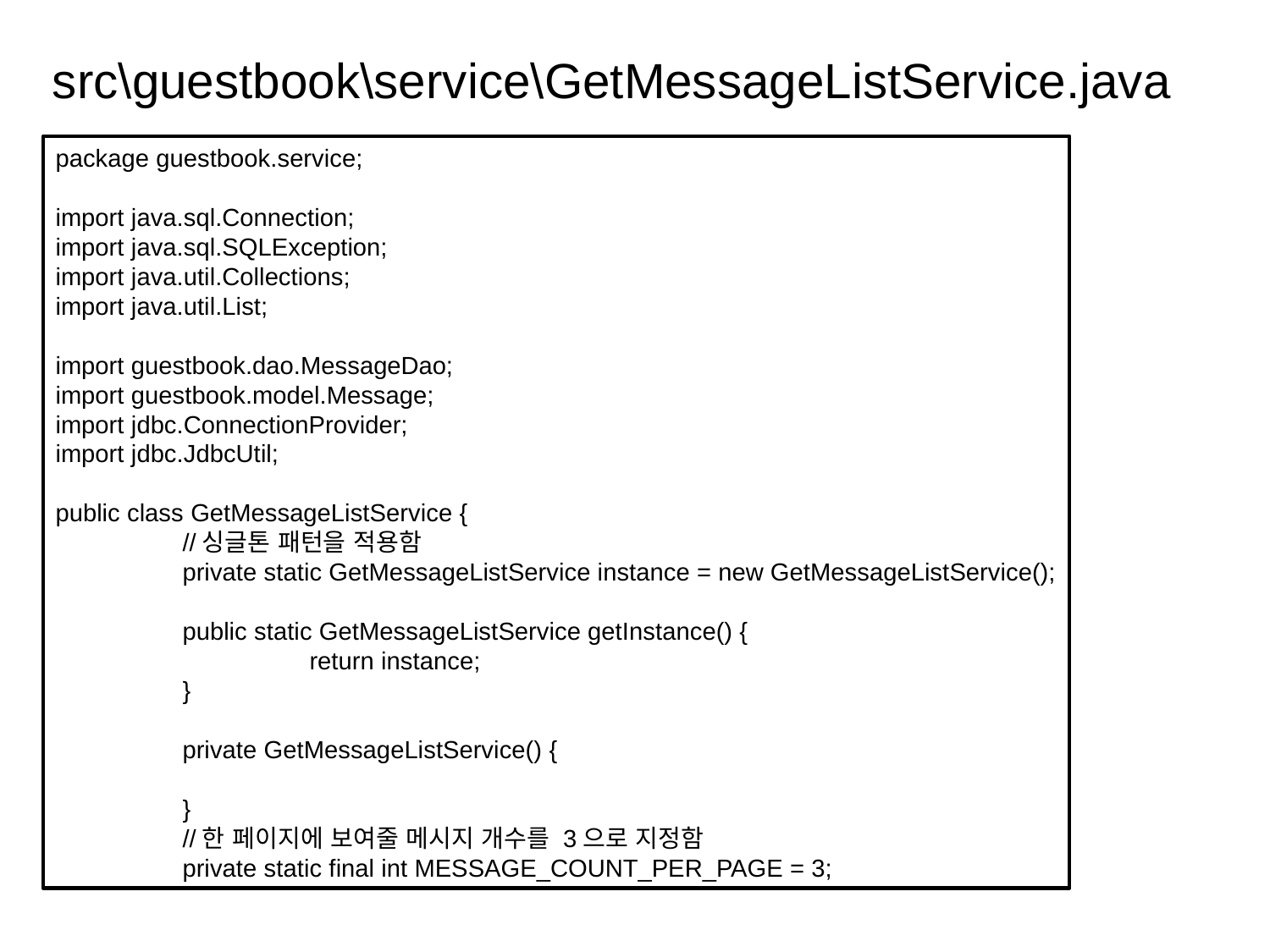

# src\guestbook\service\GetMessageListService.java
package guestbook.service;

import java.sql.Connection;
import java.sql.SQLException;
import java.util.Collections;
import java.util.List;

import guestbook.dao.MessageDao;
import guestbook.model.Message;
import jdbc.ConnectionProvider;
import jdbc.JdbcUtil;

public class GetMessageListService {
	//싱글톤 패턴을 적용함
	private static GetMessageListService instance = new GetMessageListService();

	public static GetMessageListService getInstance() {
		return instance;
	}

	private GetMessageListService() {

	}
	//한 페이지에 보여줄 메시지 개수를 3으로 지정함
	private static final int MESSAGE_COUNT_PER_PAGE = 3;